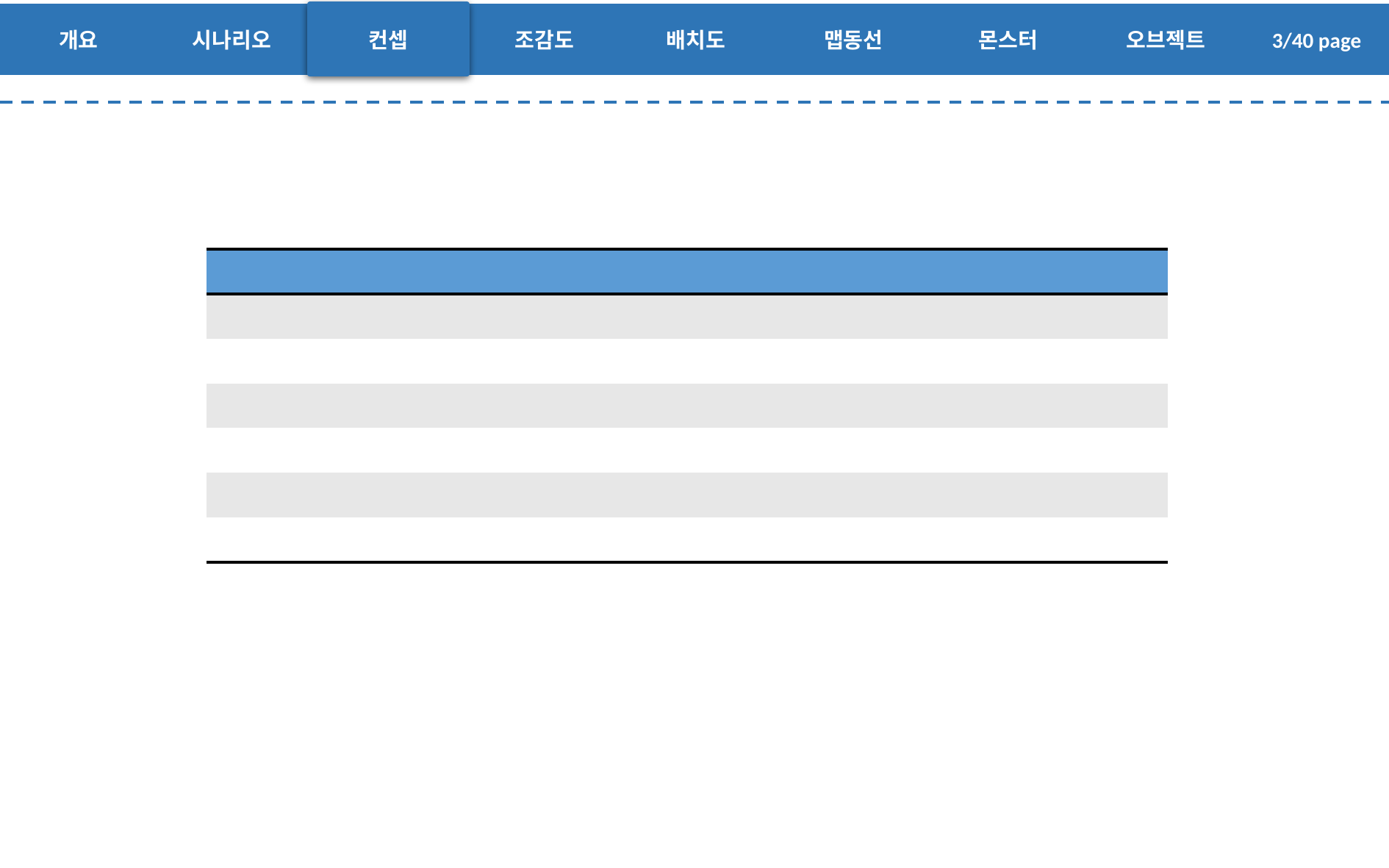

컨셉
3/40 page
개요
시나리오
조감도
배치도
맵동선
몬스터
오브젝트
|  |  |
| --- | --- |
|  |  |
|  |  |
|  |  |
|  |  |
|  |  |
|  |  |